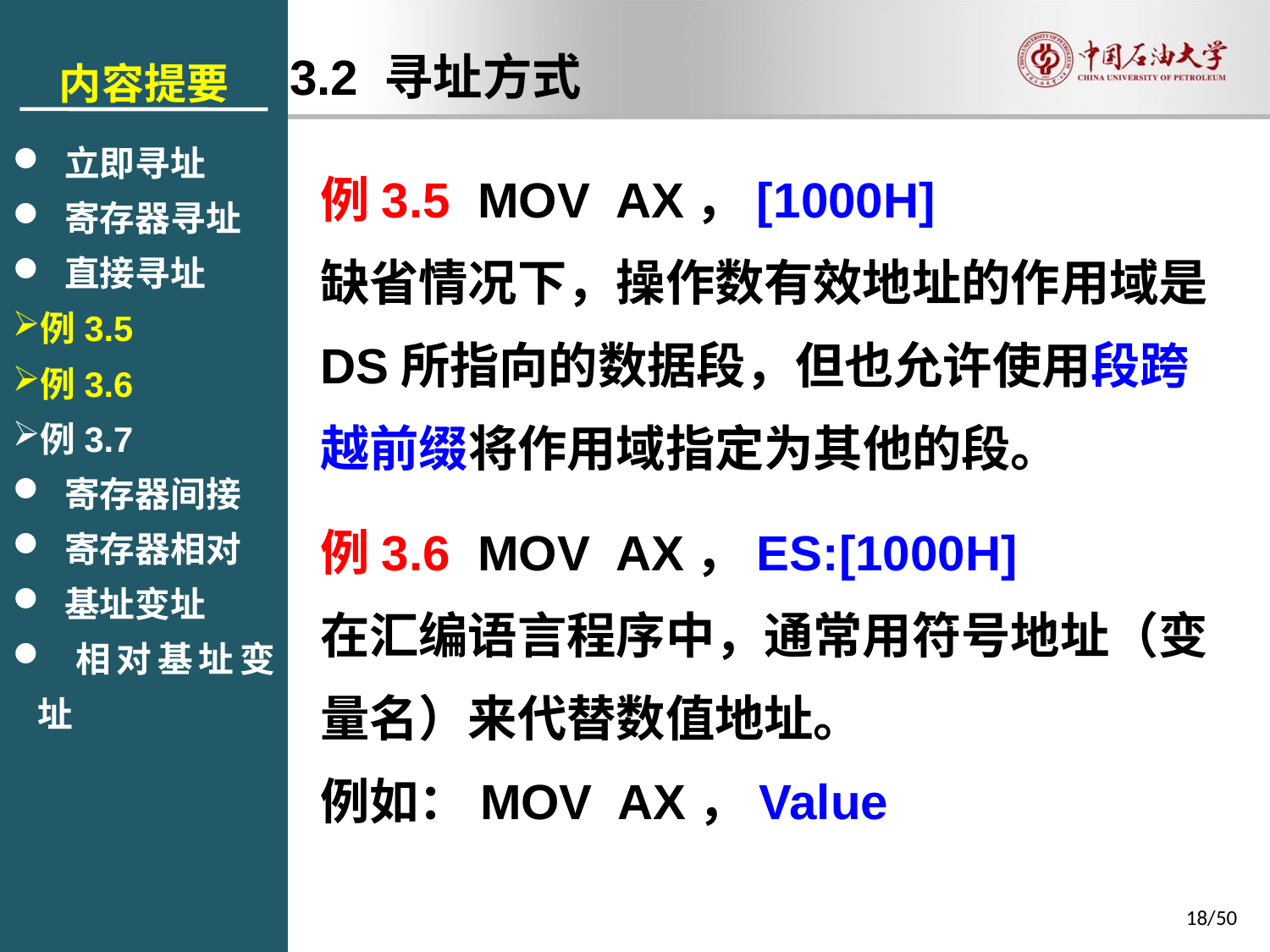

内容提要
 立即寻址
 寄存器寻址
 直接寻址
例3.5
例3.6
例3.7
 寄存器间接
 寄存器相对
 基址变址
 相对基址变址

3.2 寻址方式
例3.5  MOV  AX，[1000H]
缺省情况下，操作数有效地址的作用域是DS所指向的数据段，但也允许使用段跨越前缀将作用域指定为其他的段。
例3.6  MOV  AX，ES:[1000H]
在汇编语言程序中，通常用符号地址（变量名）来代替数值地址。
例如：MOV  AX，Value
18/50